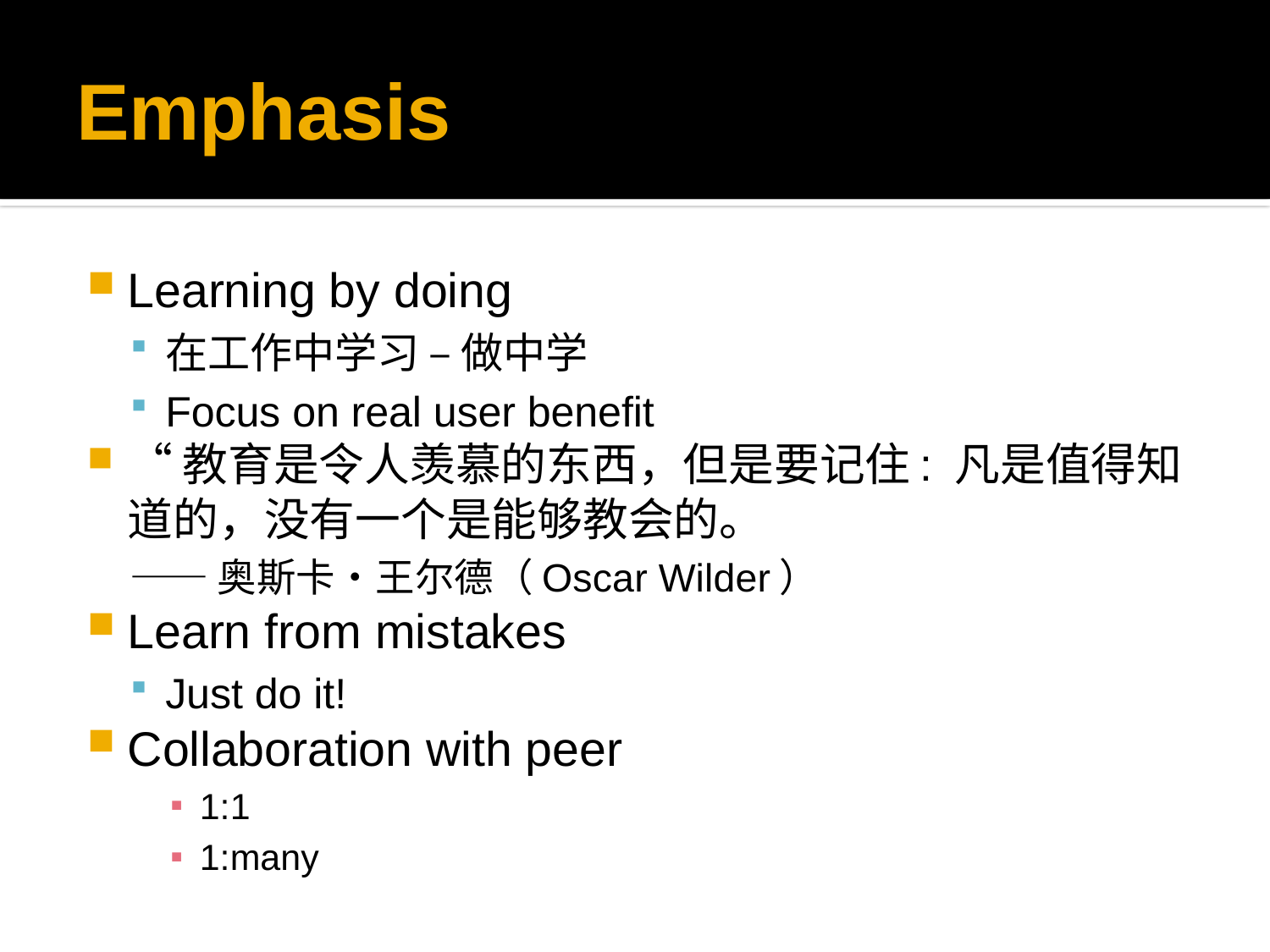

# Emphasis
Learning by doing
在工作中学习 – 做中学
Focus on real user benefit
“教育是令人羡慕的东西，但是要记住: 凡是值得知道的，没有一个是能够教会的。
	——奥斯卡•王尔德（Oscar Wilder）
Learn from mistakes
Just do it!
Collaboration with peer
1:1
1:many